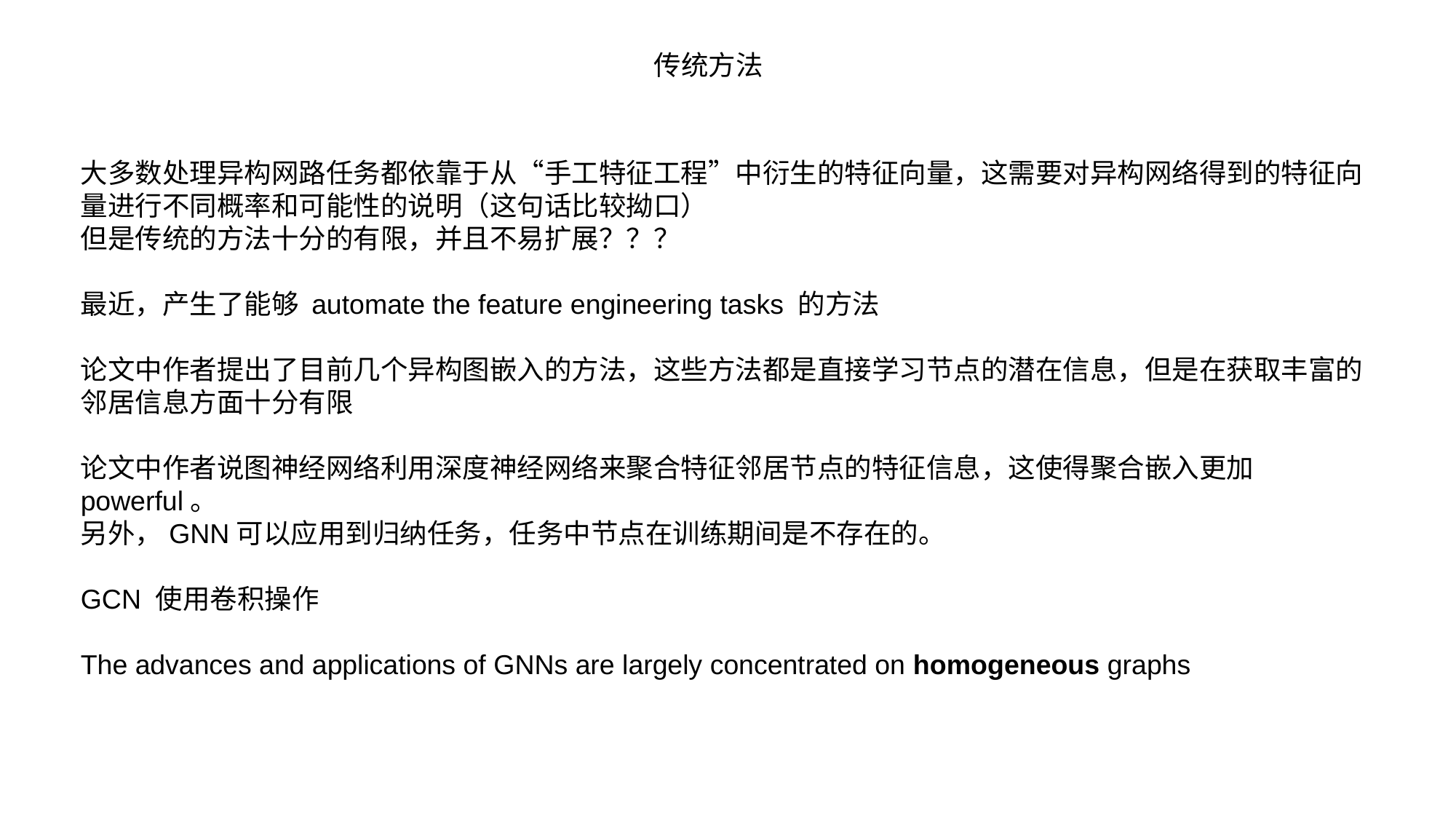

传统方法
大多数处理异构网路任务都依靠于从“手工特征工程”中衍生的特征向量，这需要对异构网络得到的特征向量进行不同概率和可能性的说明（这句话比较拗口）
但是传统的方法十分的有限，并且不易扩展？？？

最近，产生了能够 automate the feature engineering tasks 的方法

论文中作者提出了目前几个异构图嵌入的方法，这些方法都是直接学习节点的潜在信息，但是在获取丰富的邻居信息方面十分有限

论文中作者说图神经网络利用深度神经网络来聚合特征邻居节点的特征信息，这使得聚合嵌入更加powerful。
另外，GNN可以应用到归纳任务，任务中节点在训练期间是不存在的。

GCN 使用卷积操作

The advances and applications of GNNs are largely concentrated on homogeneous graphs